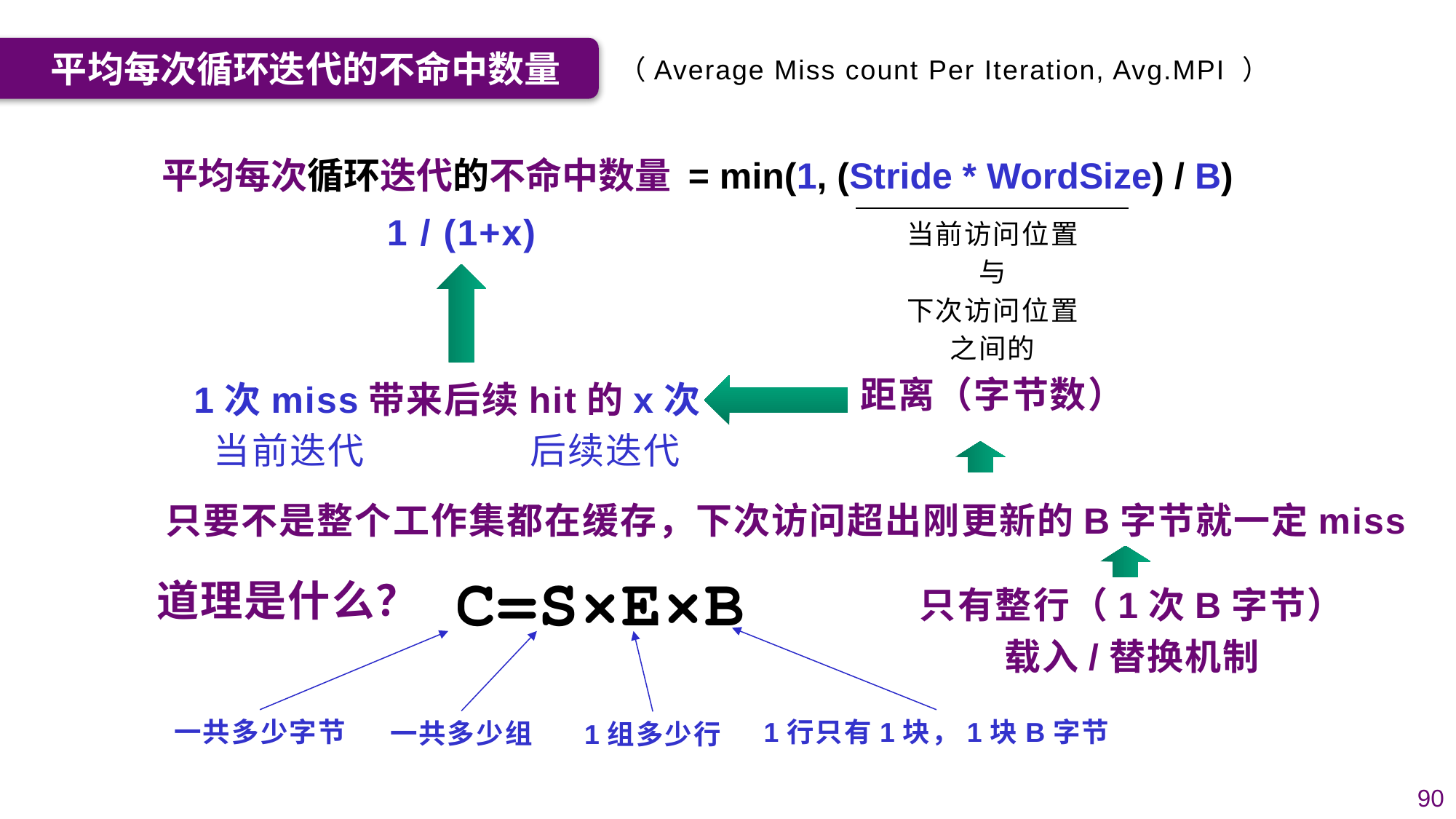

平均每次循环迭代的不命中数量
（Average Miss count Per Iteration, Avg.MPI ）
平均每次循环迭代的不命中数量 = min(1, (Stride * WordSize) / B)

当前访问位置
与
下次访问位置
之间的
距离（字节数）
1 / (1+x)

1次miss带来后续hit的x次
当前迭代                 后续迭代

只要不是整个工作集都在缓存，下次访问超出刚更新的B字节就一定miss

C=S×E×B
道理是什么？
只有整行（1次B字节）
载入/替换机制
一共多少字节
1行只有1块，1块B字节
一共多少组
1组多少行
90